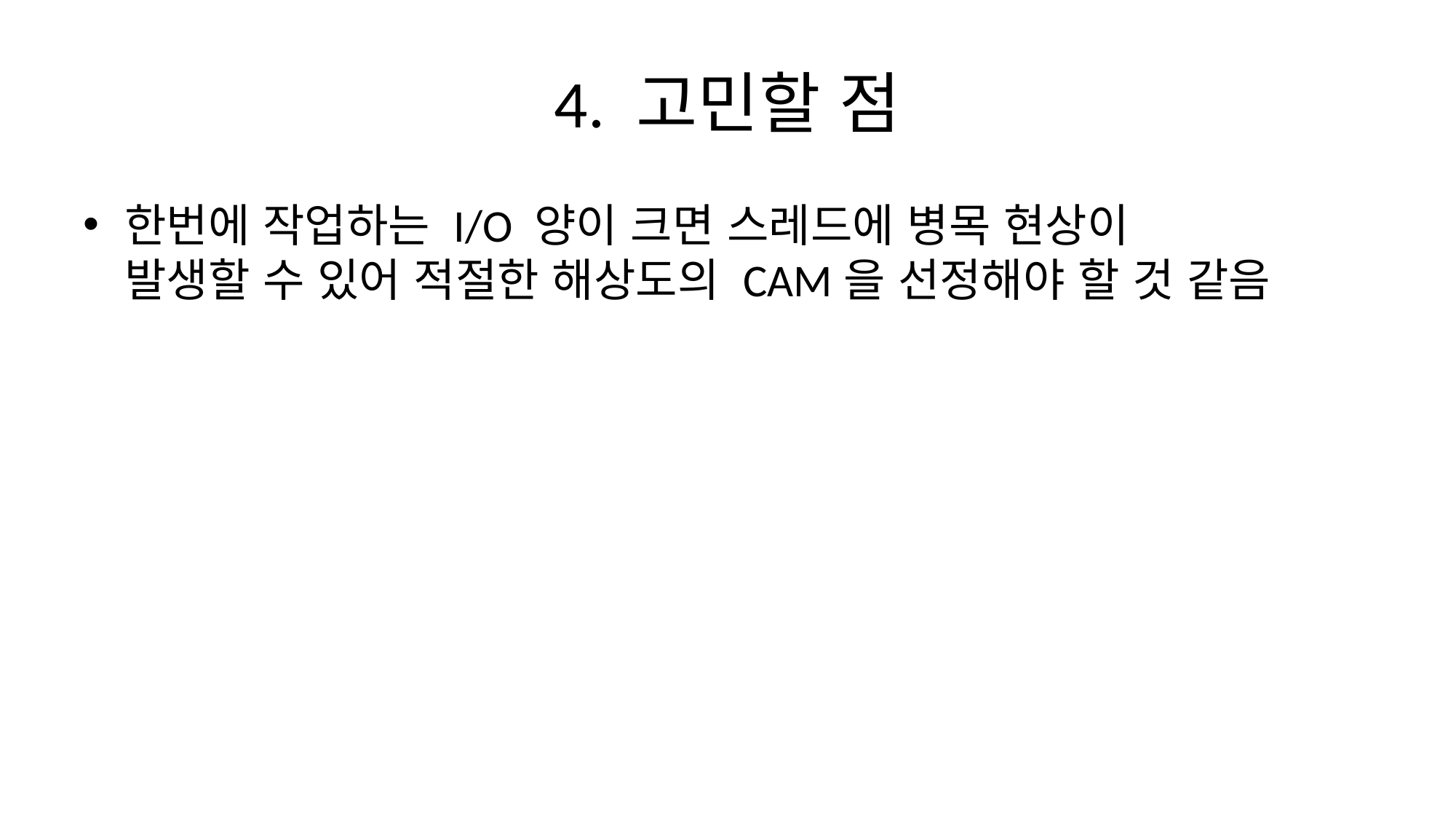

# 4. 고민할 점
한번에 작업하는 I/O 양이 크면 스레드에 병목 현상이
발생할 수 있어 적절한 해상도의 CAM을 선정해야 할 것 같음